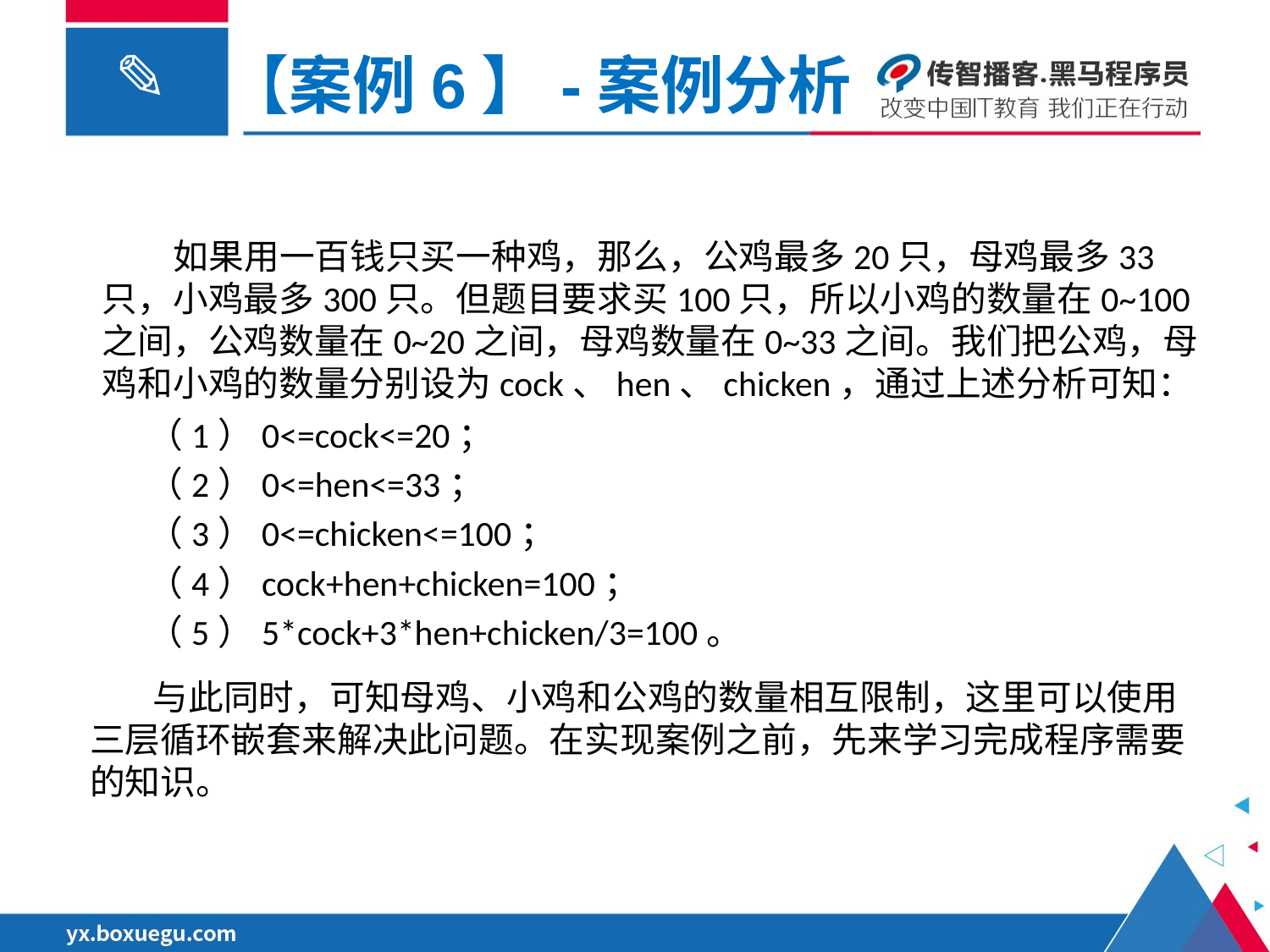

【案例6】-案例分析
        如果用一百钱只买一种鸡，那么，公鸡最多20只，母鸡最多33只，小鸡最多300只。但题目要求买100只，所以小鸡的数量在0~100之间，公鸡数量在0~20之间，母鸡数量在0~33之间。我们把公鸡，母鸡和小鸡的数量分别设为cock、hen、chicken，通过上述分析可知：
（1）0<=cock<=20；
（2）0<=hen<=33；
（3）0<=chicken<=100；
（4）cock+hen+chicken=100；
（5）5*cock+3*hen+chicken/3=100。
       与此同时，可知母鸡、小鸡和公鸡的数量相互限制，这里可以使用三层循环嵌套来解决此问题。在实现案例之前，先来学习完成程序需要的知识。